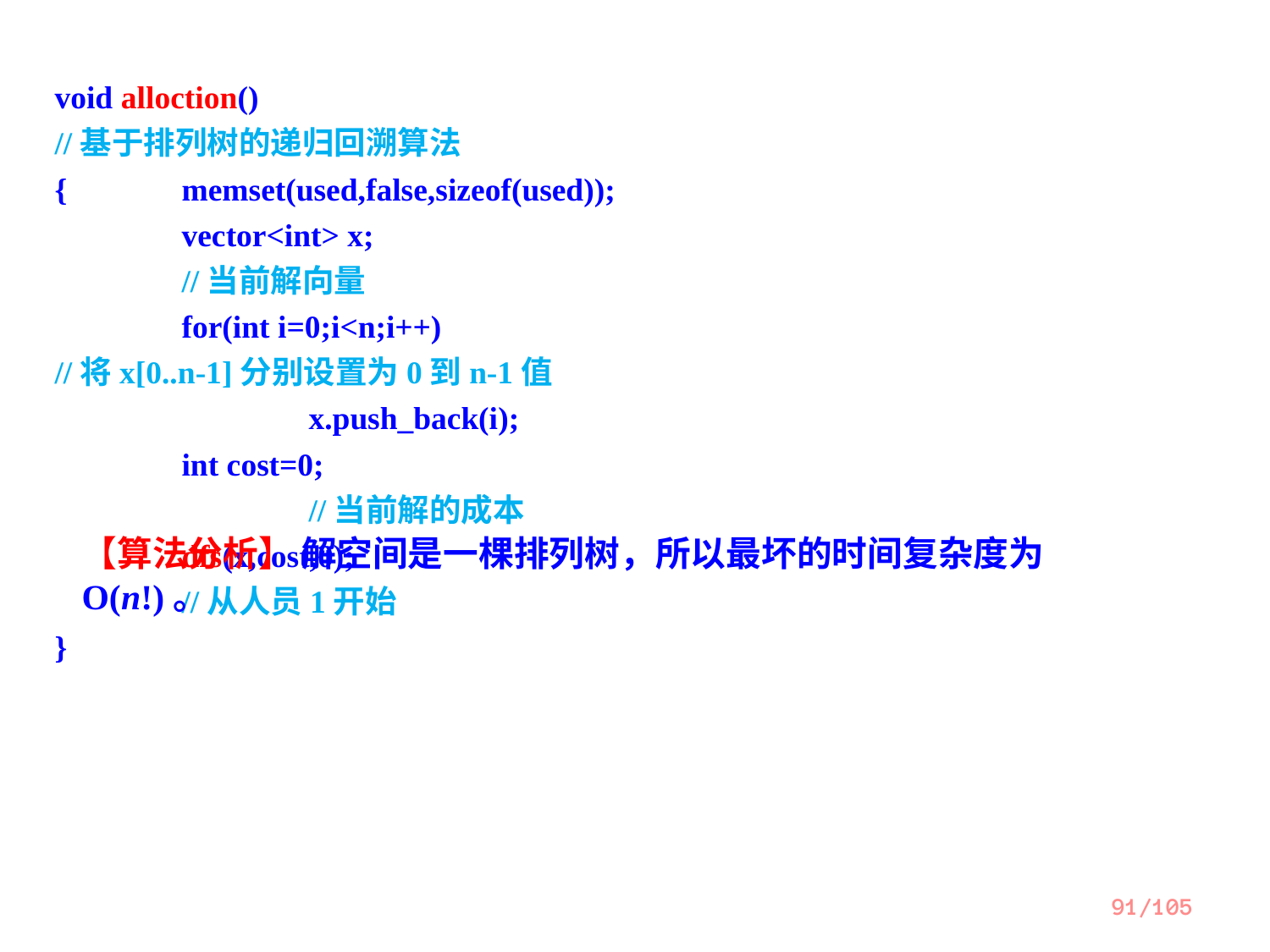

void alloction()								//基于排列树的递归回溯算法
{	memset(used,false,sizeof(used));
	vector<int> x;								//当前解向量
	for(int i=0;i<n;i++)						//将x[0..n-1]分别设置为0到n-1值
		x.push_back(i);
	int cost=0;									//当前解的成本
	dfs(x,cost,0);								//从人员1开始
}
【算法分析】 解空间是一棵排列树，所以最坏的时间复杂度为O(n!)。
91/105